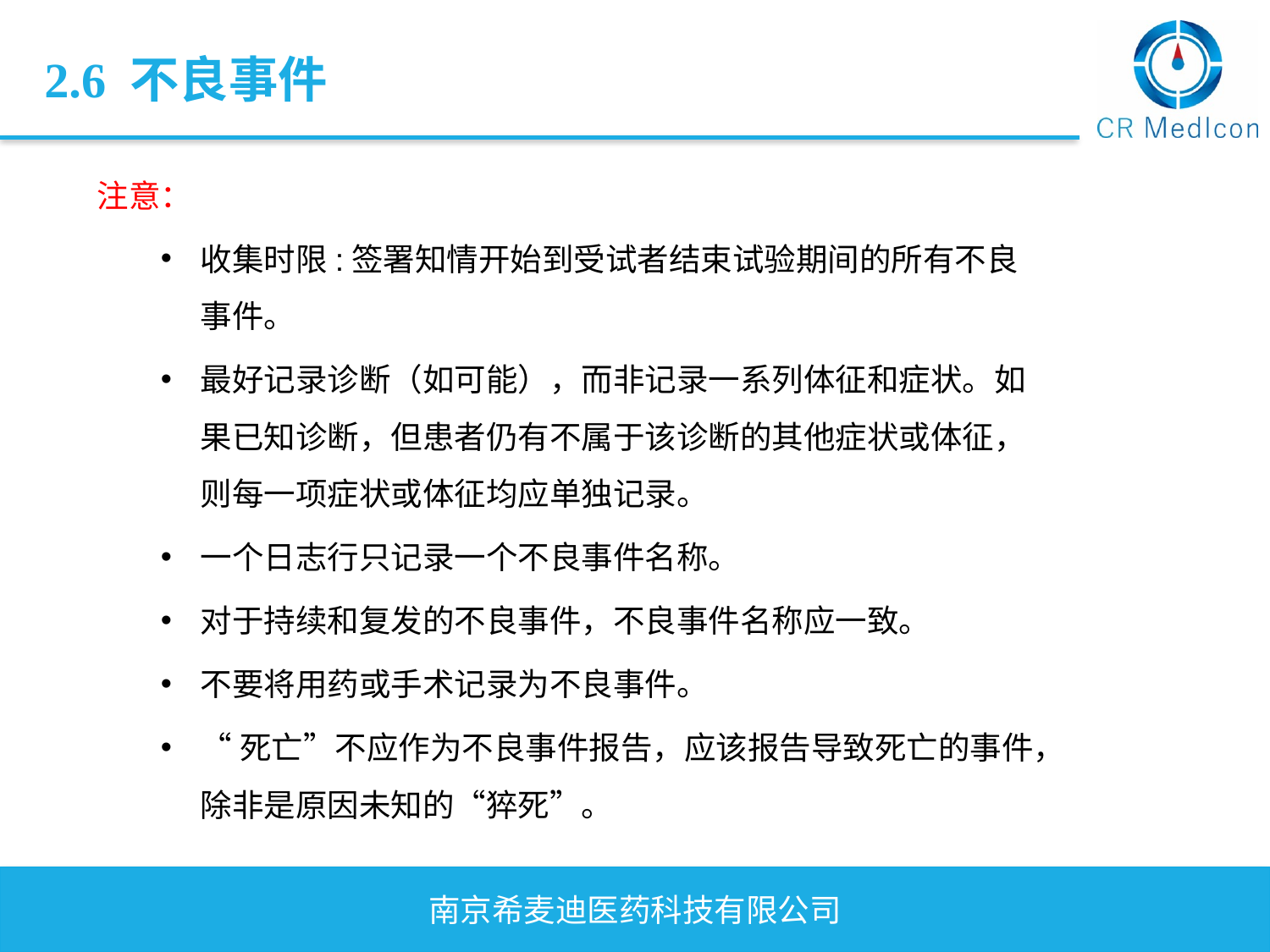

2.6 不良事件
注意：
收集时限:签署知情开始到受试者结束试验期间的所有不良事件。
最好记录诊断（如可能），而非记录一系列体征和症状。如果已知诊断，但患者仍有不属于该诊断的其他症状或体征，则每一项症状或体征均应单独记录。
一个日志行只记录一个不良事件名称。
对于持续和复发的不良事件，不良事件名称应一致。
不要将用药或手术记录为不良事件。
“死亡”不应作为不良事件报告，应该报告导致死亡的事件，除非是原因未知的“猝死”。
南京希麦迪医药科技有限公司